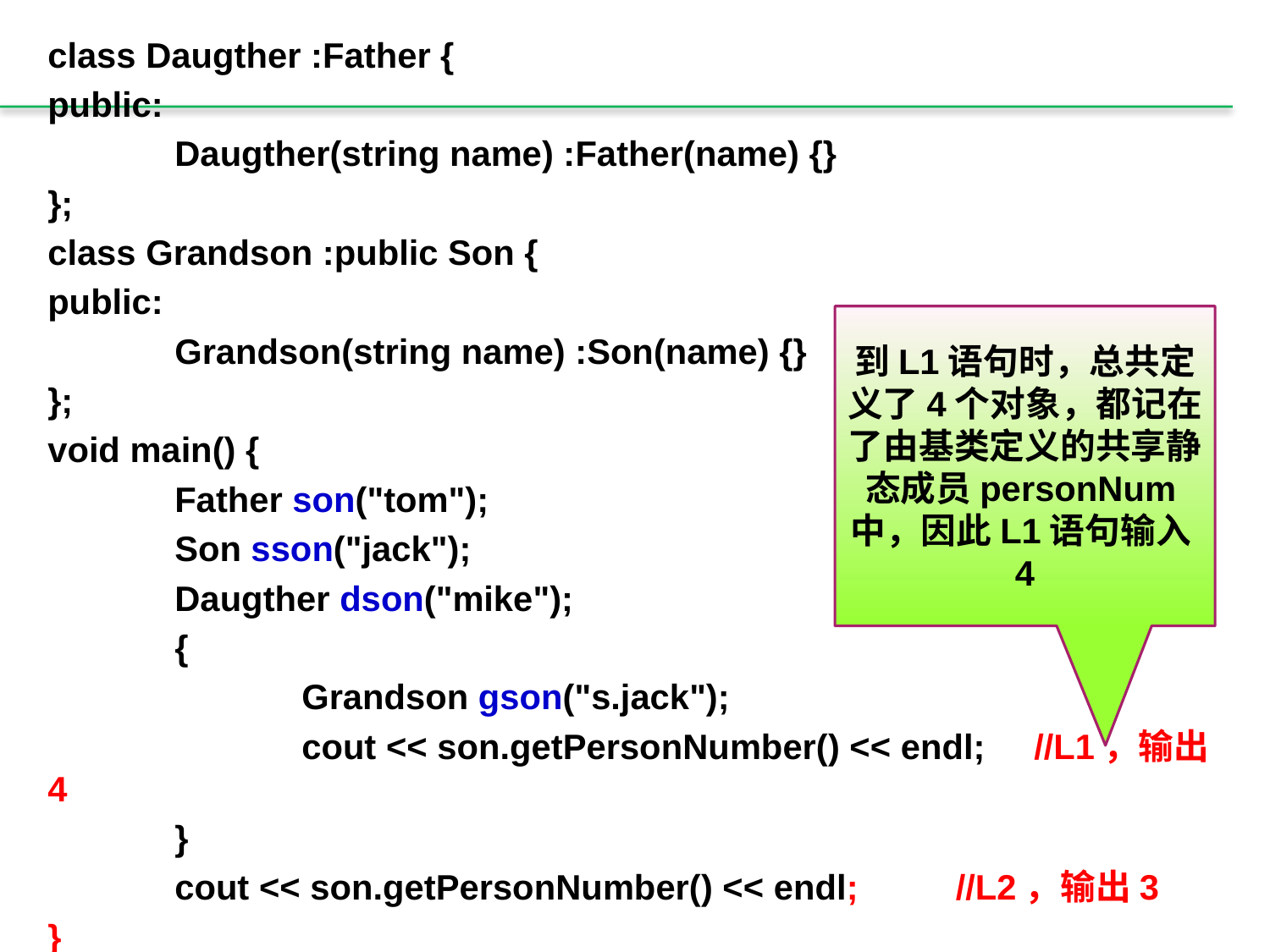

class Daugther :Father {
public:
	Daugther(string name) :Father(name) {}
};
class Grandson :public Son {
public:
	Grandson(string name) :Son(name) {}
};
void main() {
	Father son("tom");
	Son sson("jack");
	Daugther dson("mike");
	{
		Grandson gson("s.jack");
		cout << son.getPersonNumber() << endl;     //L1，输出4
	}
	cout << son.getPersonNumber() << endl;          //L2，输出3
}

到L1语句时，总共定义了4个对象，都记在了由基类定义的共享静态成员personNum中，因此L1语句输入4